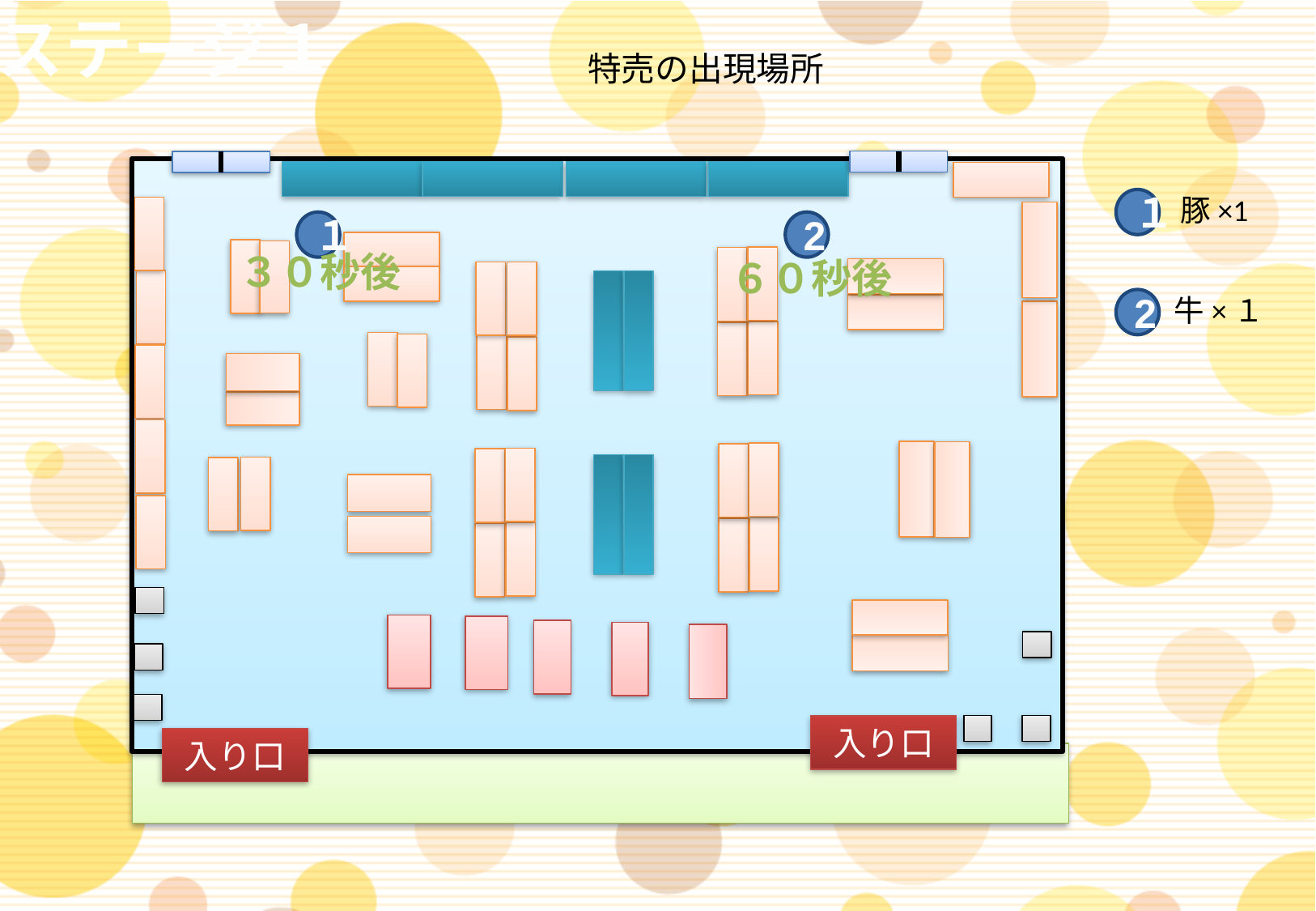

ステージ１
特売の出現場所

入り口
入り口

豚×1
１
１
2
３０秒後
６０秒後
牛×１
2